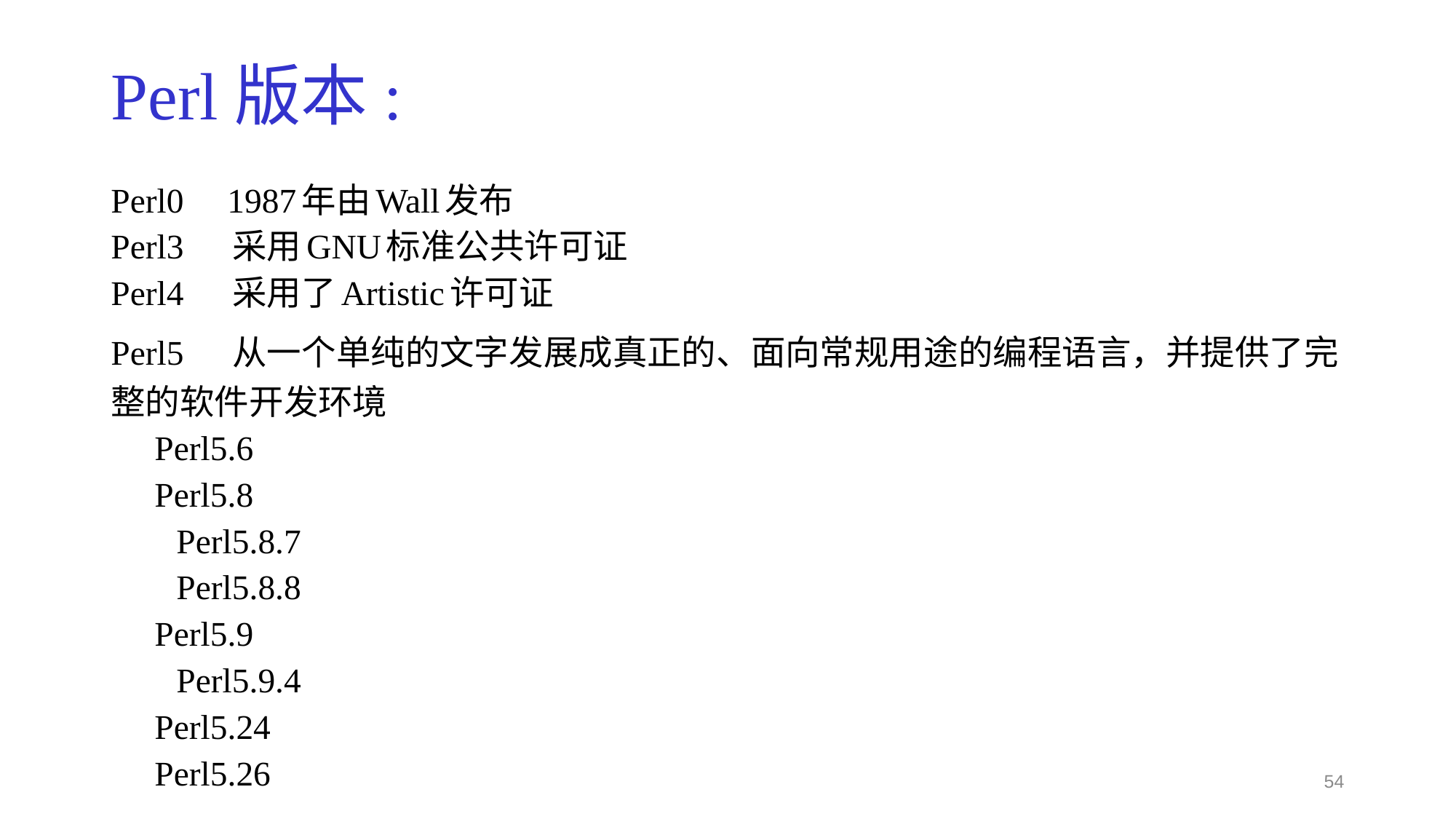

# Perl版本:
Perl0     1987年由Wall发布
Perl3     采用GNU标准公共许可证
Perl4     采用了Artistic许可证
Perl5     从一个单纯的文字发展成真正的、面向常规用途的编程语言，并提供了完整的软件开发环境
     Perl5.6
     Perl5.8
	Perl5.8.7
	Perl5.8.8
     Perl5.9
	Perl5.9.4
     Perl5.24
     Perl5.26

54